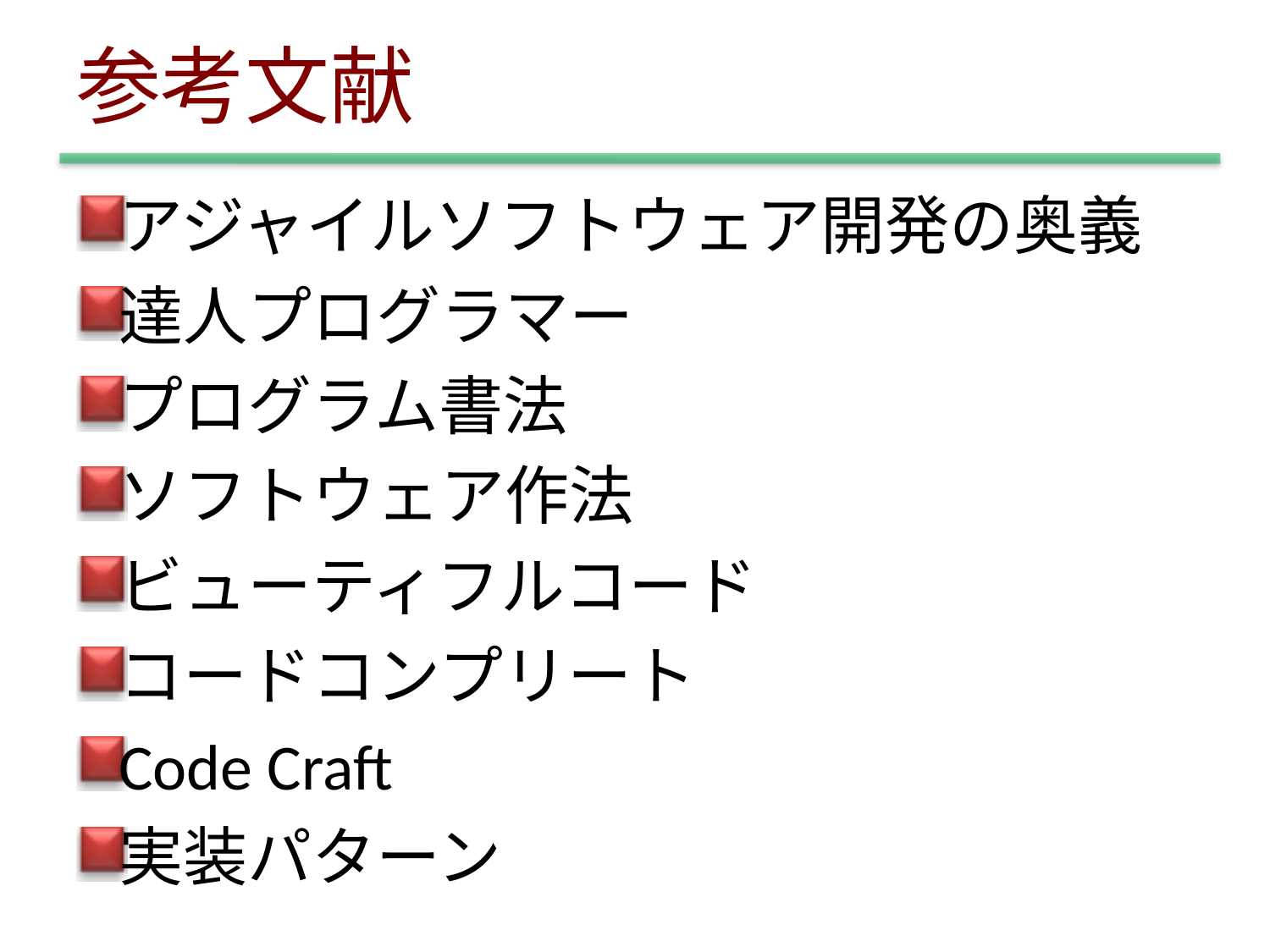

# 参考文献
アジャイルソフトウェア開発の奥義
達人プログラマー
プログラム書法
ソフトウェア作法
ビューティフルコード
コードコンプリート
Code Craft
実装パターン